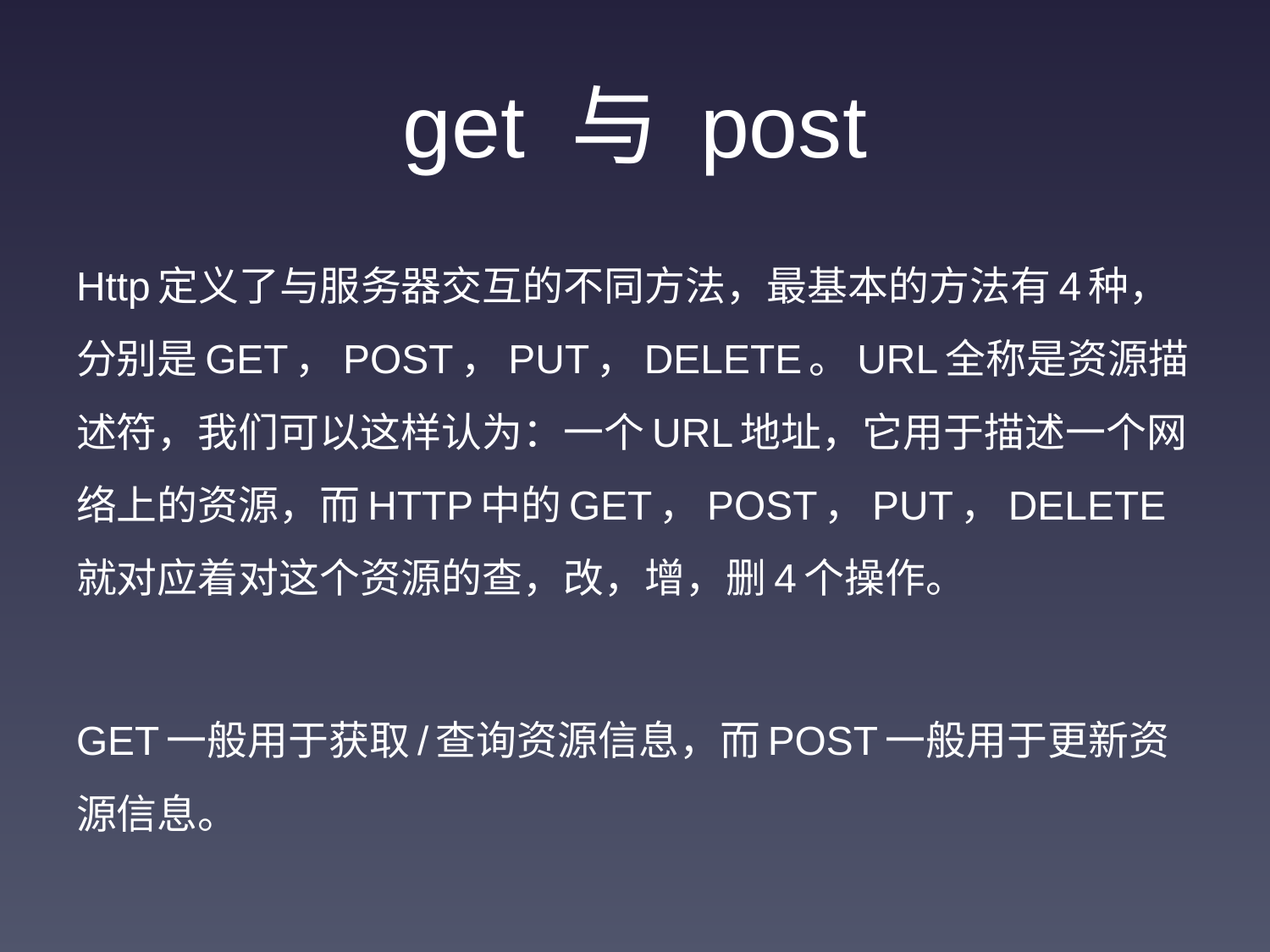

# get 与 post
Http定义了与服务器交互的不同方法，最基本的方法有4种，分别是GET，POST，PUT，DELETE。URL全称是资源描述符，我们可以这样认为：一个URL地址，它用于描述一个网络上的资源，而HTTP中的GET，POST，PUT，DELETE就对应着对这个资源的查，改，增，删4个操作。

GET一般用于获取/查询资源信息，而POST一般用于更新资源信息。